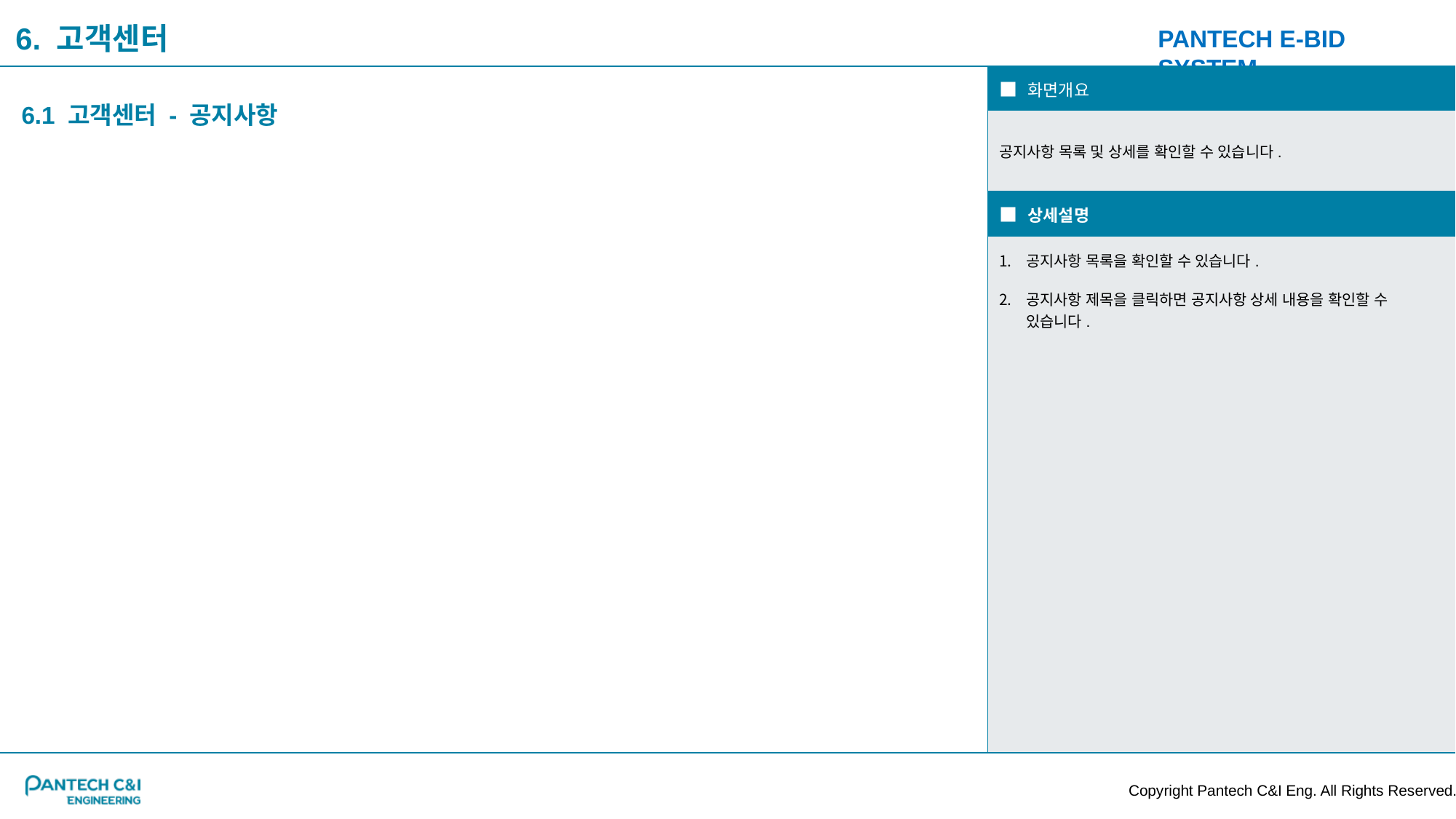

6. 고객센터
| ■ 화면개요 |
| --- |
| 공지사항 목록 및 상세를 확인할 수 있습니다. |
| ■ 상세설명 |
| 공지사항 목록을 확인할 수 있습니다. 공지사항 제목을 클릭하면 공지사항 상세 내용을 확인할 수 있습니다. |
6.1 고객센터 - 공지사항